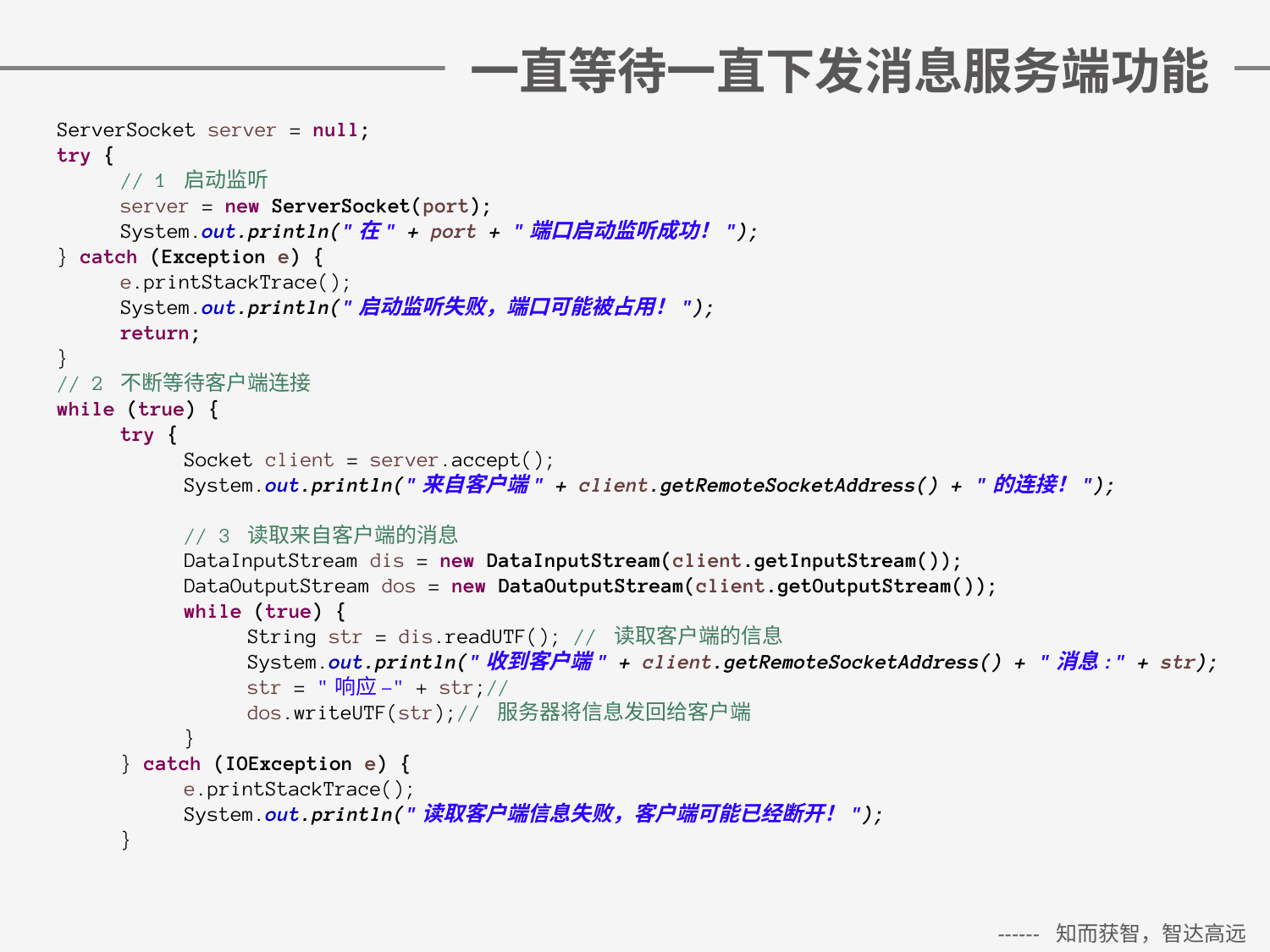

# 一直等待一直下发消息服务端功能
ServerSocket server = null;
try {
// 1 启动监听
server = new ServerSocket(port);
System.out.println("在" + port + "端口启动监听成功！");
} catch (Exception e) {
e.printStackTrace();
System.out.println("启动监听失败，端口可能被占用！");
return;
}
// 2 不断等待客户端连接
while (true) {
try {
Socket client = server.accept();
System.out.println("来自客户端" + client.getRemoteSocketAddress() + "的连接！");

// 3 读取来自客户端的消息
DataInputStream dis = new DataInputStream(client.getInputStream());
DataOutputStream dos = new DataOutputStream(client.getOutputStream());
while (true) {
String str = dis.readUTF(); // 读取客户端的信息
System.out.println("收到客户端" + client.getRemoteSocketAddress() + "消息:" + str);
str = "响应-" + str;//
dos.writeUTF(str);// 服务器将信息发回给客户端
}
} catch (IOException e) {
e.printStackTrace();
System.out.println("读取客户端信息失败，客户端可能已经断开！");
}